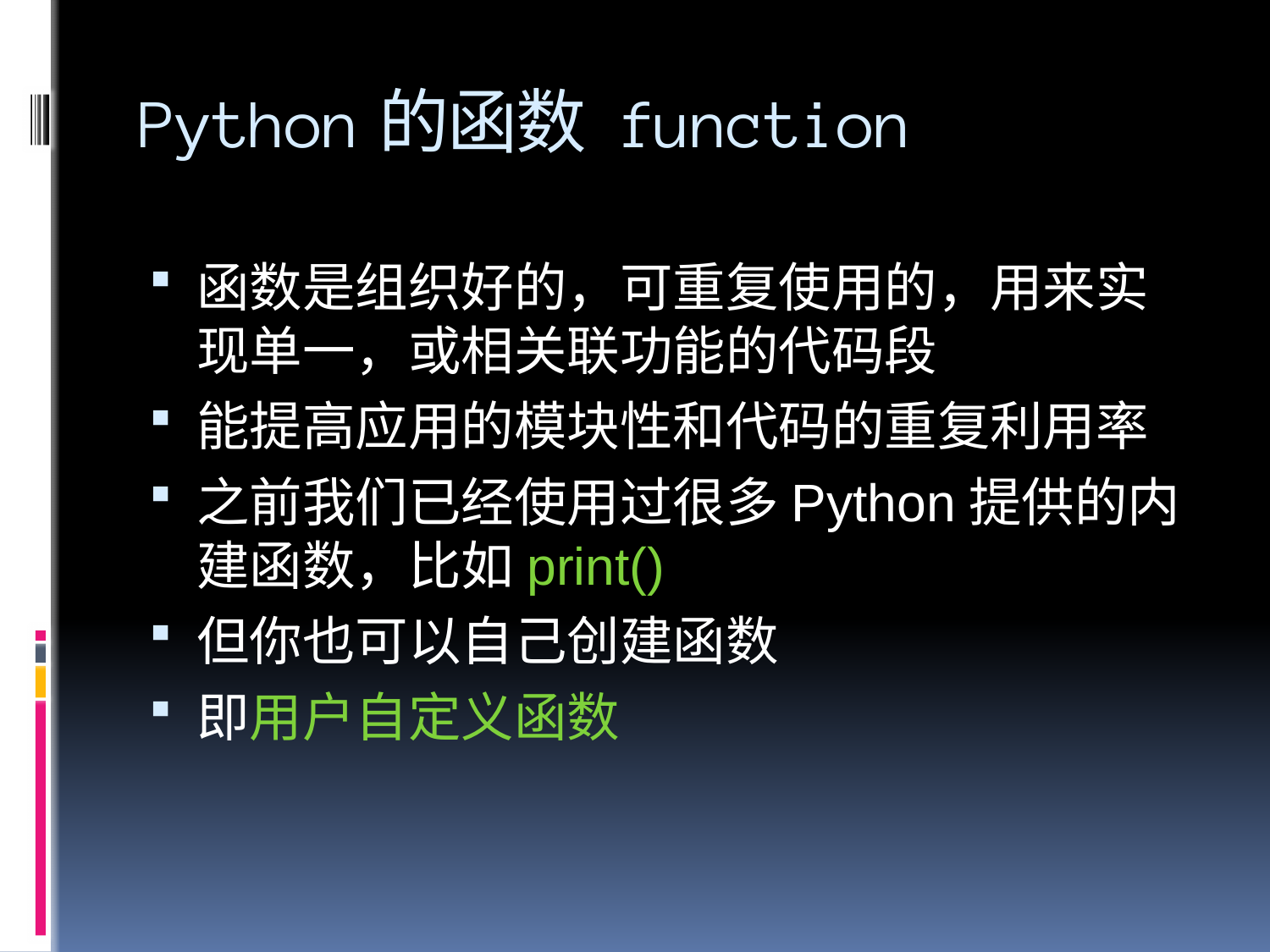

# Python的函数 function
函数是组织好的，可重复使用的，用来实现单一，或相关联功能的代码段
能提高应用的模块性和代码的重复利用率
之前我们已经使用过很多Python提供的内建函数，比如print()
但你也可以自己创建函数
即用户自定义函数